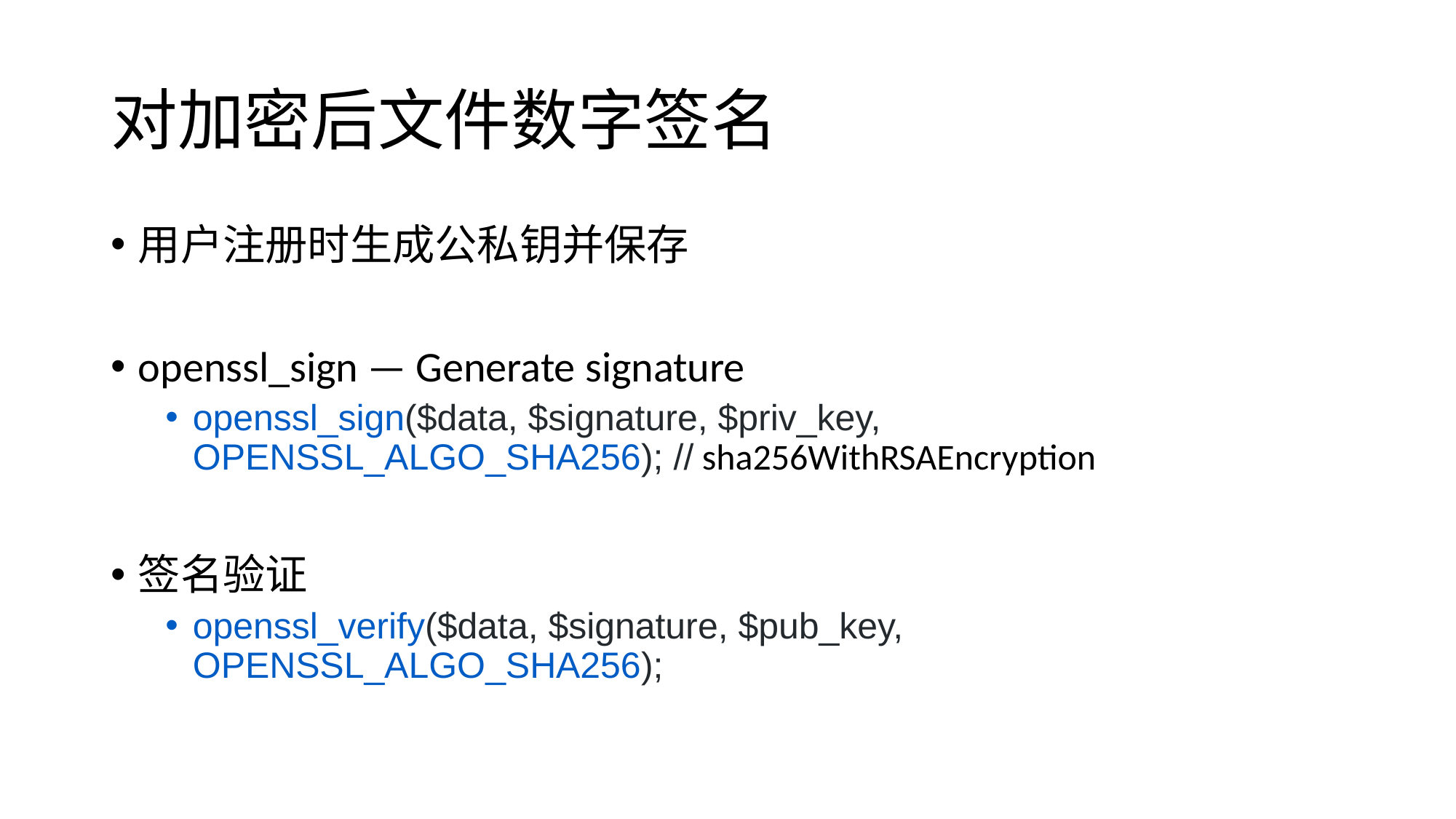

# 对加密后文件数字签名
用户注册时生成公私钥并保存

openssl_sign — Generate signature
openssl_sign($data, $signature, $priv_key, OPENSSL_ALGO_SHA256); // sha256WithRSAEncryption

签名验证
openssl_verify($data, $signature, $pub_key, OPENSSL_ALGO_SHA256);